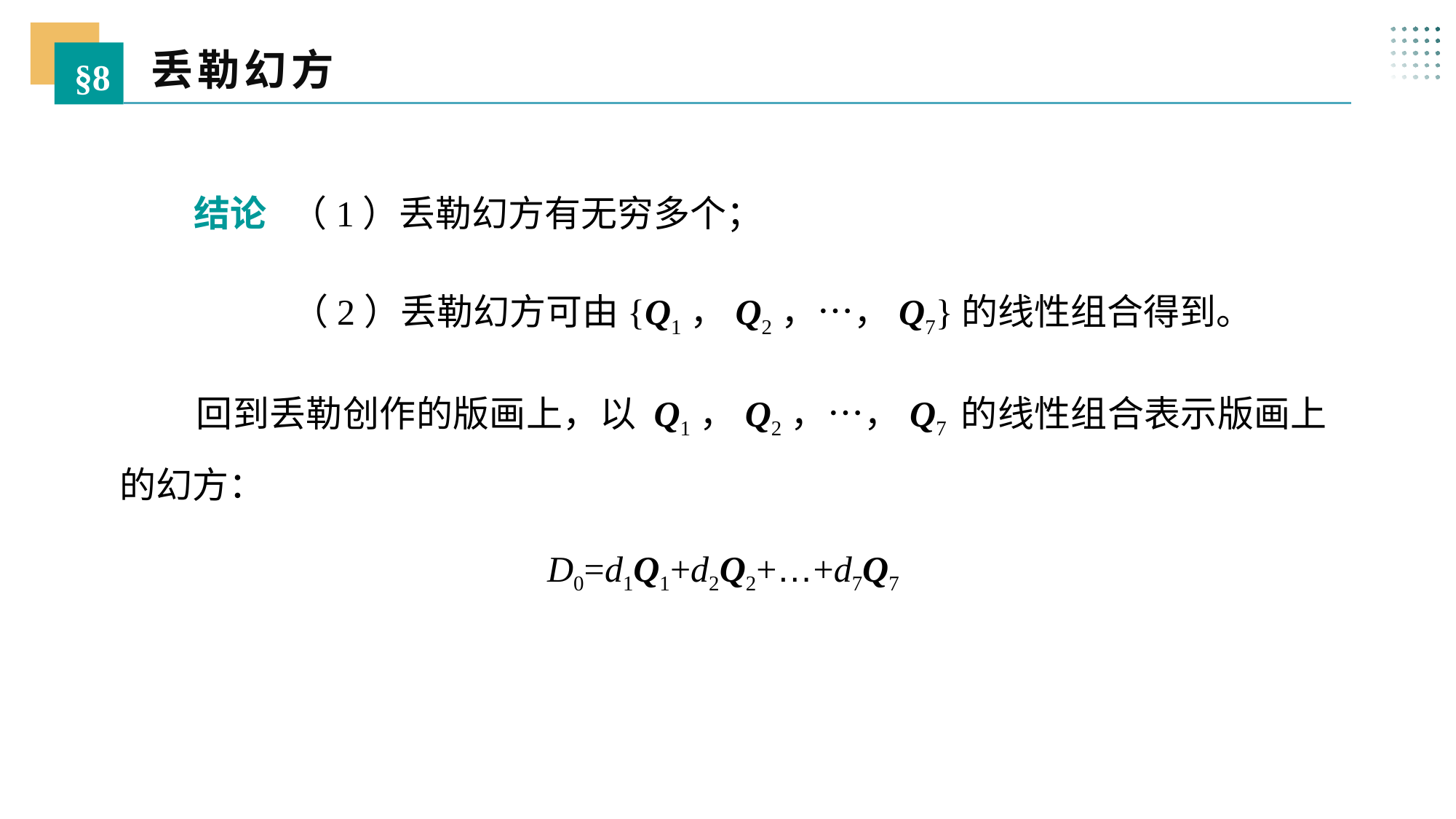

丢勒幻方
§8
        结论   （1）丢勒幻方有无穷多个；
                    （2）丢勒幻方可由{Q1，Q2，…，Q7}的线性组合得到。
        回到丢勒创作的版画上，以 Q1，Q2，…，Q7 的线性组合表示版画上的幻方：
D0=d1Q1+d2Q2+…+d7Q7